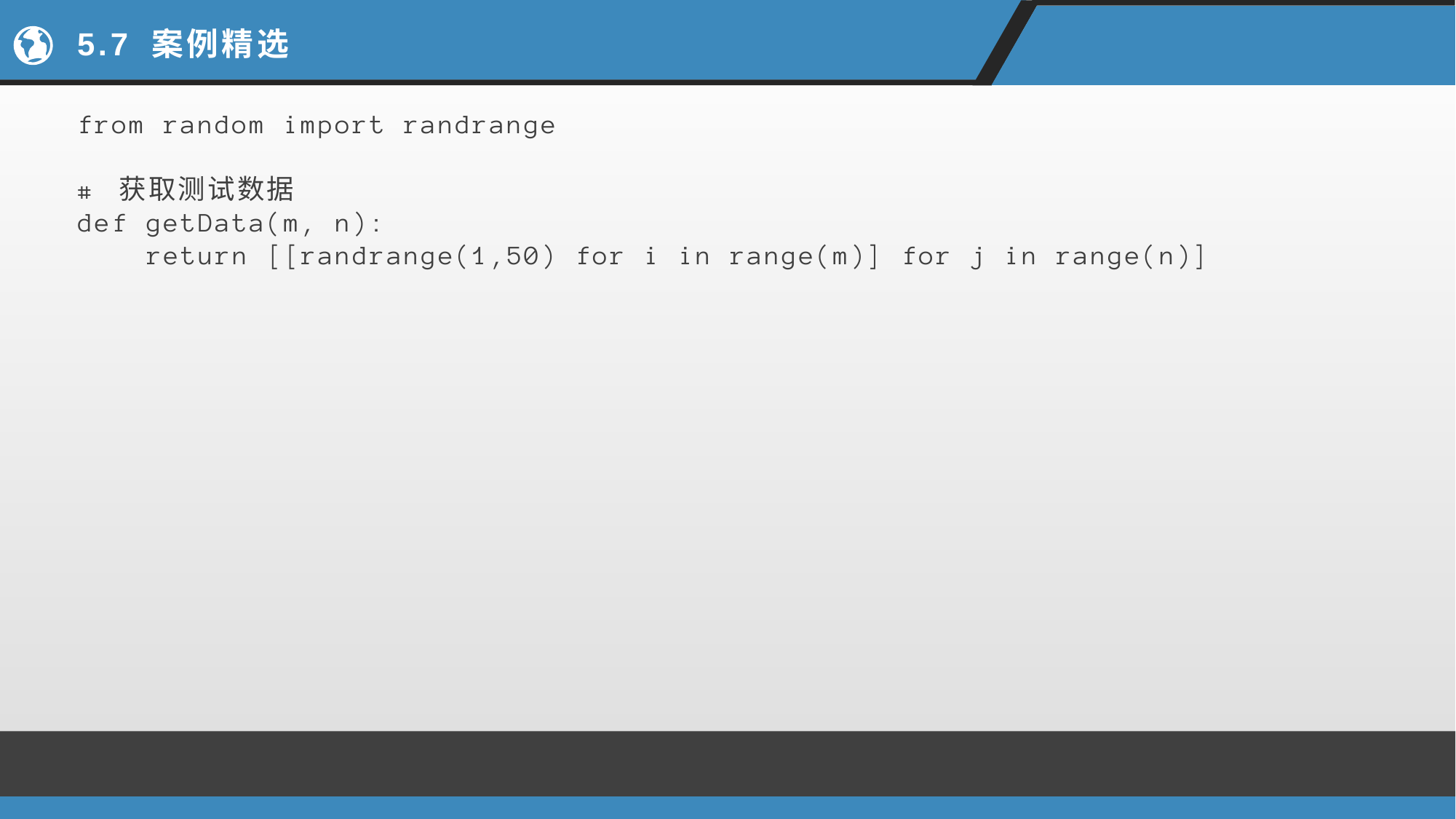

# 5.7 案例精选

from random import randrange

# 获取测试数据
def getData(m, n):
    return [[randrange(1,50) for i in range(m)] for j in range(n)]